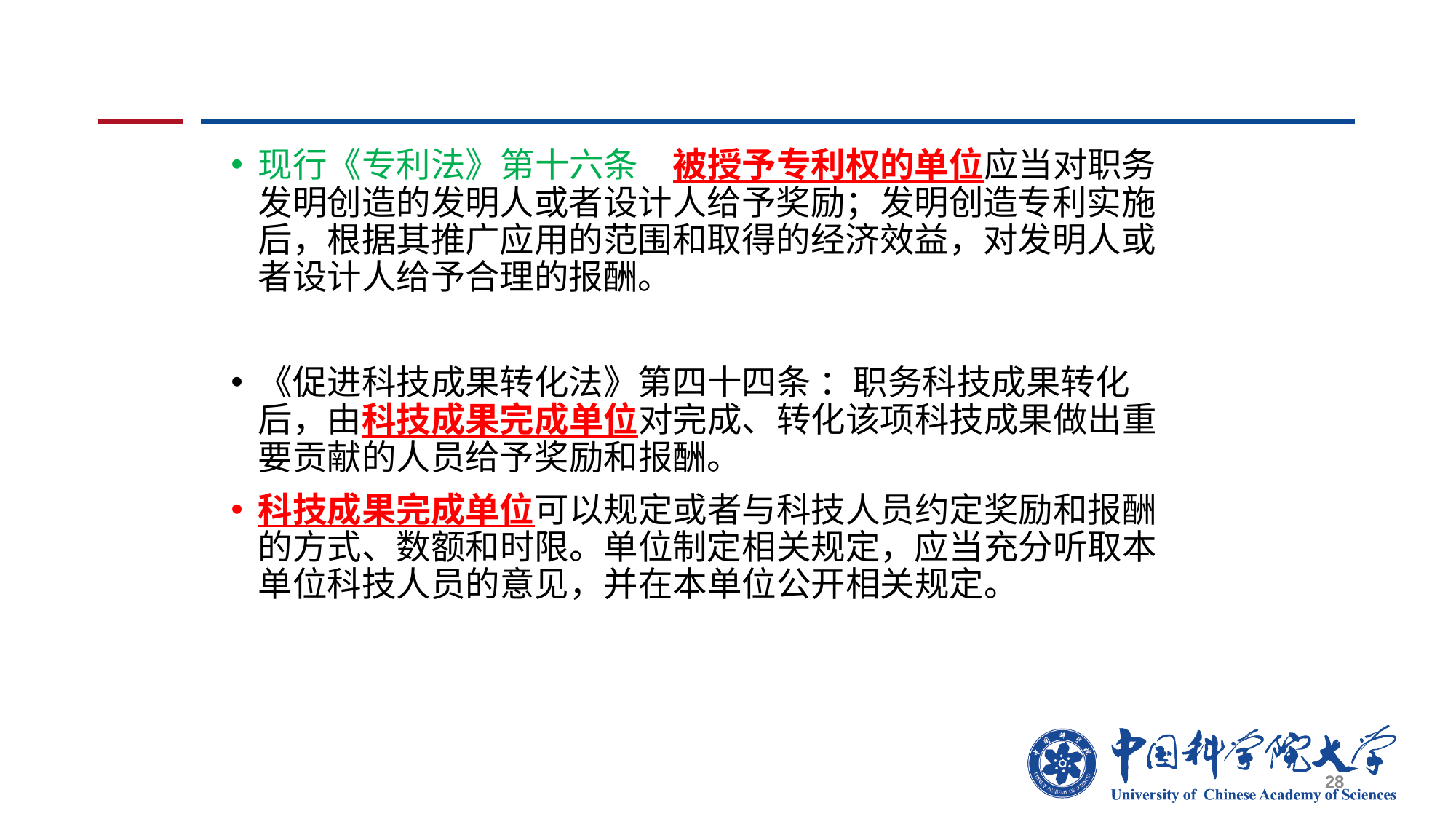

28

现行《专利法》第十六条　被授予专利权的单位应当对职务发明创造的发明人或者设计人给予奖励；发明创造专利实施后，根据其推广应用的范围和取得的经济效益，对发明人或者设计人给予合理的报酬。

《促进科技成果转化法》第四十四条 ：职务科技成果转化后，由科技成果完成单位对完成、转化该项科技成果做出重要贡献的人员给予奖励和报酬。
科技成果完成单位可以规定或者与科技人员约定奖励和报酬的方式、数额和时限。单位制定相关规定，应当充分听取本单位科技人员的意见，并在本单位公开相关规定。